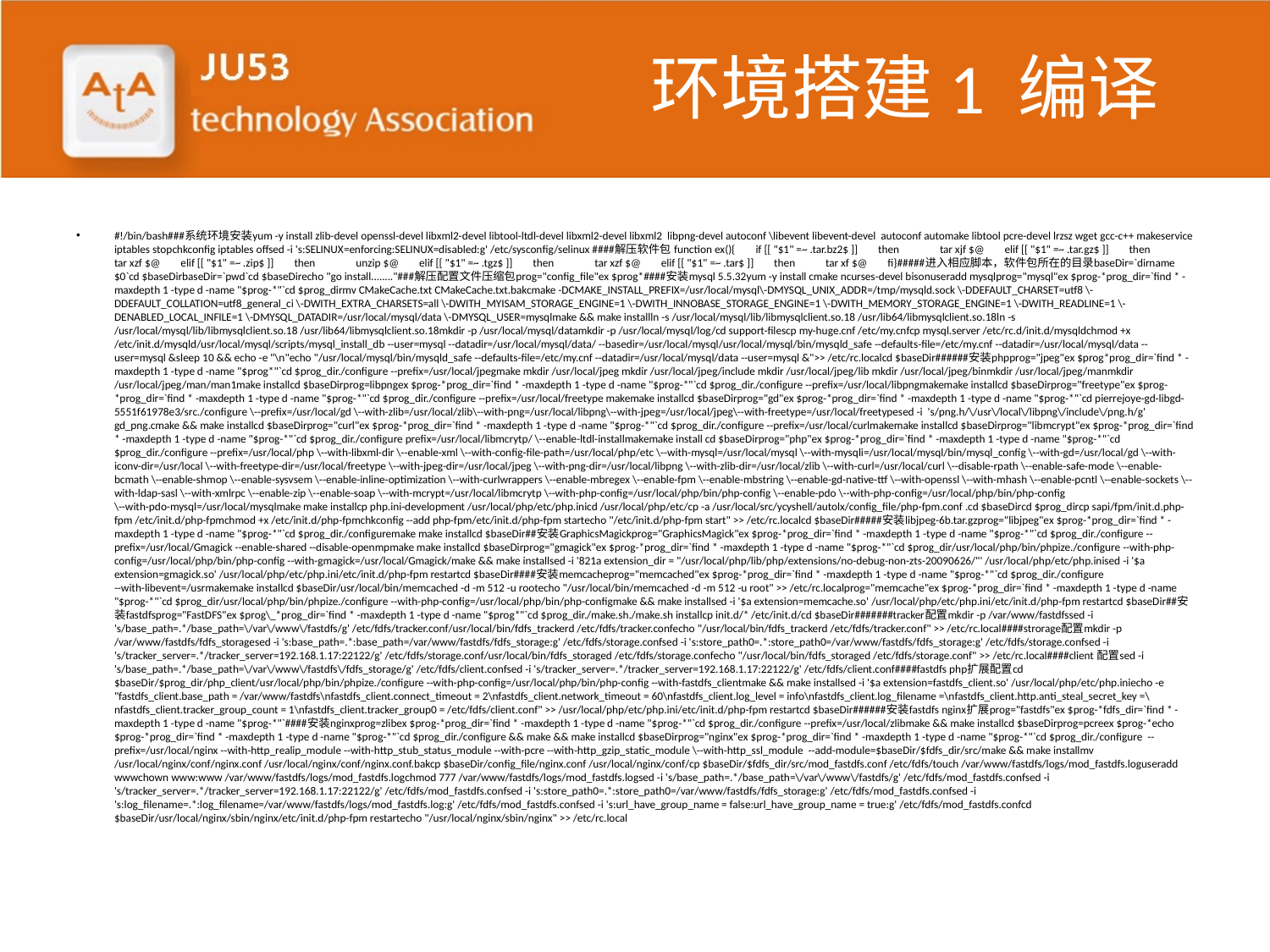

# 环境搭建1 编译
#!/bin/bash###系统环境安装yum -y install zlib-devel openssl-devel libxml2-devel libtool-ltdl-devel libxml2-devel libxml2  libpng-devel autoconf \libevent libevent-devel  autoconf automake libtool pcre-devel lrzsz wget gcc-c++ makeservice iptables stopchkconfig iptables offsed -i 's:SELINUX=enforcing:SELINUX=disabled:g' /etc/sysconfig/selinux ####解压软件包 function ex(){        if [[ "$1" =~ .tar.bz2$ ]]        then                tar xjf $@        elif [[ "$1" =~ .tar.gz$ ]]        then                tar xzf $@        elif [[ "$1" =~ .zip$ ]]        then                unzip $@        elif [[ "$1" =~ .tgz$ ]]        then                tar xzf $@        elif [[ "$1" =~ .tar$ ]]        then            tar xf $@        fi}#####进入相应脚本，软件包所在的目录baseDir=`dirname $0`cd $baseDirbaseDir=`pwd`cd $baseDirecho "go install........"###解压配置文件压缩包prog="config_file"ex $prog*####安装mysql 5.5.32yum -y install cmake ncurses-devel bisonuseradd mysqlprog="mysql"ex $prog-*prog_dir=`find * -maxdepth 1 -type d -name "$prog-*"`cd $prog_dirmv CMakeCache.txt CMakeCache.txt.bakcmake -DCMAKE_INSTALL_PREFIX=/usr/local/mysql\-DMYSQL_UNIX_ADDR=/tmp/mysqld.sock \-DDEFAULT_CHARSET=utf8 \-DDEFAULT_COLLATION=utf8_general_ci \-DWITH_EXTRA_CHARSETS=all \-DWITH_MYISAM_STORAGE_ENGINE=1 \-DWITH_INNOBASE_STORAGE_ENGINE=1 \-DWITH_MEMORY_STORAGE_ENGINE=1 \-DWITH_READLINE=1 \-DENABLED_LOCAL_INFILE=1 \-DMYSQL_DATADIR=/usr/local/mysql/data \-DMYSQL_USER=mysqlmake && make installln -s /usr/local/mysql/lib/libmysqlclient.so.18 /usr/lib64/libmysqlclient.so.18ln -s /usr/local/mysql/lib/libmysqlclient.so.18 /usr/lib64/libmysqlclient.so.18mkdir -p /usr/local/mysql/datamkdir -p /usr/local/mysql/log/cd support-filescp my-huge.cnf /etc/my.cnfcp mysql.server /etc/rc.d/init.d/mysqldchmod +x /etc/init.d/mysqld/usr/local/mysql/scripts/mysql_install_db --user=mysql --datadir=/usr/local/mysql/data/ --basedir=/usr/local/mysql/usr/local/mysql/bin/mysqld_safe --defaults-file=/etc/my.cnf --datadir=/usr/local/mysql/data --user=mysql &sleep 10 && echo -e "\n"echo "/usr/local/mysql/bin/mysqld_safe --defaults-file=/etc/my.cnf --datadir=/usr/local/mysql/data --user=mysql &">> /etc/rc.localcd $baseDir######安装phpprog="jpeg"ex $prog*prog_dir=`find * -maxdepth 1 -type d -name "$prog*"`cd $prog_dir./configure --prefix=/usr/local/jpegmake mkdir /usr/local/jpeg mkdir /usr/local/jpeg/include mkdir /usr/local/jpeg/lib mkdir /usr/local/jpeg/binmkdir /usr/local/jpeg/manmkdir /usr/local/jpeg/man/man1make installcd $baseDirprog=libpngex $prog-*prog_dir=`find * -maxdepth 1 -type d -name "$prog-*"`cd $prog_dir./configure --prefix=/usr/local/libpngmakemake installcd $baseDirprog="freetype"ex $prog-*prog_dir=`find * -maxdepth 1 -type d -name "$prog-*"`cd $prog_dir./configure --prefix=/usr/local/freetype makemake installcd $baseDirprog="gd"ex $prog-*prog_dir=`find * -maxdepth 1 -type d -name "$prog-*"`cd pierrejoye-gd-libgd-5551f61978e3/src./configure \--prefix=/usr/local/gd \--with-zlib=/usr/local/zlib\--with-png=/usr/local/libpng\--with-jpeg=/usr/local/jpeg\--with-freetype=/usr/local/freetypesed -i  's/png.h/\/usr\/local\/libpng\/include\/png.h/g' gd_png.cmake && make installcd $baseDirprog="curl"ex $prog-*prog_dir=`find * -maxdepth 1 -type d -name "$prog-*"`cd $prog_dir./configure --prefix=/usr/local/curlmakemake installcd $baseDirprog="libmcrypt"ex $prog-*prog_dir=`find * -maxdepth 1 -type d -name "$prog-*"`cd $prog_dir./configure prefix=/usr/local/libmcrytp/ \--enable-ltdl-installmakemake install cd $baseDirprog="php"ex $prog-*prog_dir=`find * -maxdepth 1 -type d -name "$prog-*"`cd $prog_dir./configure --prefix=/usr/local/php \--with-libxml-dir \--enable-xml \--with-config-file-path=/usr/local/php/etc \--with-mysql=/usr/local/mysql \--with-mysqli=/usr/local/mysql/bin/mysql_config \--with-gd=/usr/local/gd \--with-iconv-dir=/usr/local \--with-freetype-dir=/usr/local/freetype \--with-jpeg-dir=/usr/local/jpeg \--with-png-dir=/usr/local/libpng \--with-zlib-dir=/usr/local/zlib \--with-curl=/usr/local/curl \--disable-rpath \--enable-safe-mode \--enable-bcmath \--enable-shmop \--enable-sysvsem \--enable-inline-optimization \--with-curlwrappers \--enable-mbregex \--enable-fpm \--enable-mbstring \--enable-gd-native-ttf \--with-openssl \--with-mhash \--enable-pcntl \--enable-sockets \--with-ldap-sasl \--with-xmlrpc \--enable-zip \--enable-soap \--with-mcrypt=/usr/local/libmcrytp \--with-php-config=/usr/local/php/bin/php-config \--enable-pdo \--with-php-config=/usr/local/php/bin/php-config \--with-pdo-mysql=/usr/local/mysqlmake make installcp php.ini-development /usr/local/php/etc/php.inicd /usr/local/php/etc/cp -a /usr/local/src/ycyshell/autolx/config_file/php-fpm.conf .cd $baseDircd $prog_dircp sapi/fpm/init.d.php-fpm /etc/init.d/php-fpmchmod +x /etc/init.d/php-fpmchkconfig --add php-fpm/etc/init.d/php-fpm startecho "/etc/init.d/php-fpm start" >> /etc/rc.localcd $baseDir#####安装libjpeg-6b.tar.gzprog="libjpeg"ex $prog-*prog_dir=`find * -maxdepth 1 -type d -name "$prog-*"`cd $prog_dir./configuremake make installcd $baseDir##安装GraphicsMagickprog="GraphicsMagick"ex $prog-*prog_dir=`find * -maxdepth 1 -type d -name "$prog-*"`cd $prog_dir./configure --prefix=/usr/local/Gmagick --enable-shared --disable-openmpmake make installcd $baseDirprog="gmagick"ex $prog-*prog_dir=`find * -maxdepth 1 -type d -name "$prog-*"`cd $prog_dir/usr/local/php/bin/phpize./configure --with-php-config=/usr/local/php/bin/php-config --with-gmagick=/usr/local/Gmagick/make && make installsed -i '821a extension_dir = "/usr/local/php/lib/php/extensions/no-debug-non-zts-20090626/"' /usr/local/php/etc/php.inised -i '$a extension=gmagick.so' /usr/local/php/etc/php.ini/etc/init.d/php-fpm restartcd $baseDir####安装memcacheprog="memcached"ex $prog-*prog_dir=`find * -maxdepth 1 -type d -name "$prog-*"`cd $prog_dir./configure --with-libevent=/usrmakemake installcd $baseDir/usr/local/bin/memcached -d -m 512 -u rootecho "/usr/local/bin/memcached -d -m 512 -u root" >> /etc/rc.localprog="memcache"ex $prog-*prog_dir=`find * -maxdepth 1 -type d -name "$prog-*"`cd $prog_dir/usr/local/php/bin/phpize./configure --with-php-config=/usr/local/php/bin/php-configmake && make installsed -i '$a extension=memcache.so' /usr/local/php/etc/php.ini/etc/init.d/php-fpm restartcd $baseDir##安装fastdfsprog="FastDFS"ex $prog\_*prog_dir=`find * -maxdepth 1 -type d -name "$prog*"`cd $prog_dir./make.sh./make.sh installcp init.d/* /etc/init.d/cd $baseDir#######tracker配置mkdir -p /var/www/fastdfssed -i 's/base_path=.*/base_path=\/var\/www\/fastdfs/g' /etc/fdfs/tracker.conf/usr/local/bin/fdfs_trackerd /etc/fdfs/tracker.confecho "/usr/local/bin/fdfs_trackerd /etc/fdfs/tracker.conf" >> /etc/rc.local####strorage配置mkdir -p /var/www/fastdfs/fdfs_storagesed -i 's:base_path=.*:base_path=/var/www/fastdfs/fdfs_storage:g' /etc/fdfs/storage.confsed -i 's:store_path0=.*:store_path0=/var/www/fastdfs/fdfs_storage:g' /etc/fdfs/storage.confsed -i 's/tracker_server=.*/tracker_server=192.168.1.17:22122/g' /etc/fdfs/storage.conf/usr/local/bin/fdfs_storaged /etc/fdfs/storage.confecho "/usr/local/bin/fdfs_storaged /etc/fdfs/storage.conf" >> /etc/rc.local####client 配置sed -i 's/base_path=.*/base_path=\/var\/www\/fastdfs\/fdfs_storage/g' /etc/fdfs/client.confsed -i 's/tracker_server=.*/tracker_server=192.168.1.17:22122/g' /etc/fdfs/client.conf####fastdfs php扩展配置cd $baseDir/$prog_dir/php_client/usr/local/php/bin/phpize./configure --with-php-config=/usr/local/php/bin/php-config --with-fastdfs_clientmake && make installsed -i '$a extension=fastdfs_client.so' /usr/local/php/etc/php.iniecho -e "fastdfs_client.base_path = /var/www/fastdfs\nfastdfs_client.connect_timeout = 2\nfastdfs_client.network_timeout = 60\nfastdfs_client.log_level = info\nfastdfs_client.log_filename =\nfastdfs_client.http.anti_steal_secret_key =\nfastdfs_client.tracker_group_count = 1\nfastdfs_client.tracker_group0 = /etc/fdfs/client.conf" >> /usr/local/php/etc/php.ini/etc/init.d/php-fpm restartcd $baseDir######安装fastdfs nginx扩展prog="fastdfs"ex $prog-*fdfs_dir=`find * -maxdepth 1 -type d -name "$prog-*"`####安装nginxprog=zlibex $prog-*prog_dir=`find * -maxdepth 1 -type d -name "$prog-*"`cd $prog_dir./configure --prefix=/usr/local/zlibmake && make installcd $baseDirprog=pcreex $prog-*echo $prog-*prog_dir=`find * -maxdepth 1 -type d -name "$prog-*"`cd $prog_dir./configure && make && make installcd $baseDirprog="nginx"ex $prog-*prog_dir=`find * -maxdepth 1 -type d -name "$prog-*"`cd $prog_dir./configure  --prefix=/usr/local/nginx --with-http_realip_module --with-http_stub_status_module --with-pcre --with-http_gzip_static_module \--with-http_ssl_module  --add-module=$baseDir/$fdfs_dir/src/make && make installmv /usr/local/nginx/conf/nginx.conf /usr/local/nginx/conf/nginx.conf.bakcp $baseDir/config_file/nginx.conf /usr/local/nginx/conf/cp $baseDir/$fdfs_dir/src/mod_fastdfs.conf /etc/fdfs/touch /var/www/fastdfs/logs/mod_fastdfs.loguseradd wwwchown www:www /var/www/fastdfs/logs/mod_fastdfs.logchmod 777 /var/www/fastdfs/logs/mod_fastdfs.logsed -i 's/base_path=.*/base_path=\/var\/www\/fastdfs/g' /etc/fdfs/mod_fastdfs.confsed -i 's/tracker_server=.*/tracker_server=192.168.1.17:22122/g' /etc/fdfs/mod_fastdfs.confsed -i 's:store_path0=.*:store_path0=/var/www/fastdfs/fdfs_storage:g' /etc/fdfs/mod_fastdfs.confsed -i 's:log_filename=.*:log_filename=/var/www/fastdfs/logs/mod_fastdfs.log:g' /etc/fdfs/mod_fastdfs.confsed -i 's:url_have_group_name = false:url_have_group_name = true:g' /etc/fdfs/mod_fastdfs.confcd $baseDir/usr/local/nginx/sbin/nginx/etc/init.d/php-fpm restartecho "/usr/local/nginx/sbin/nginx" >> /etc/rc.local